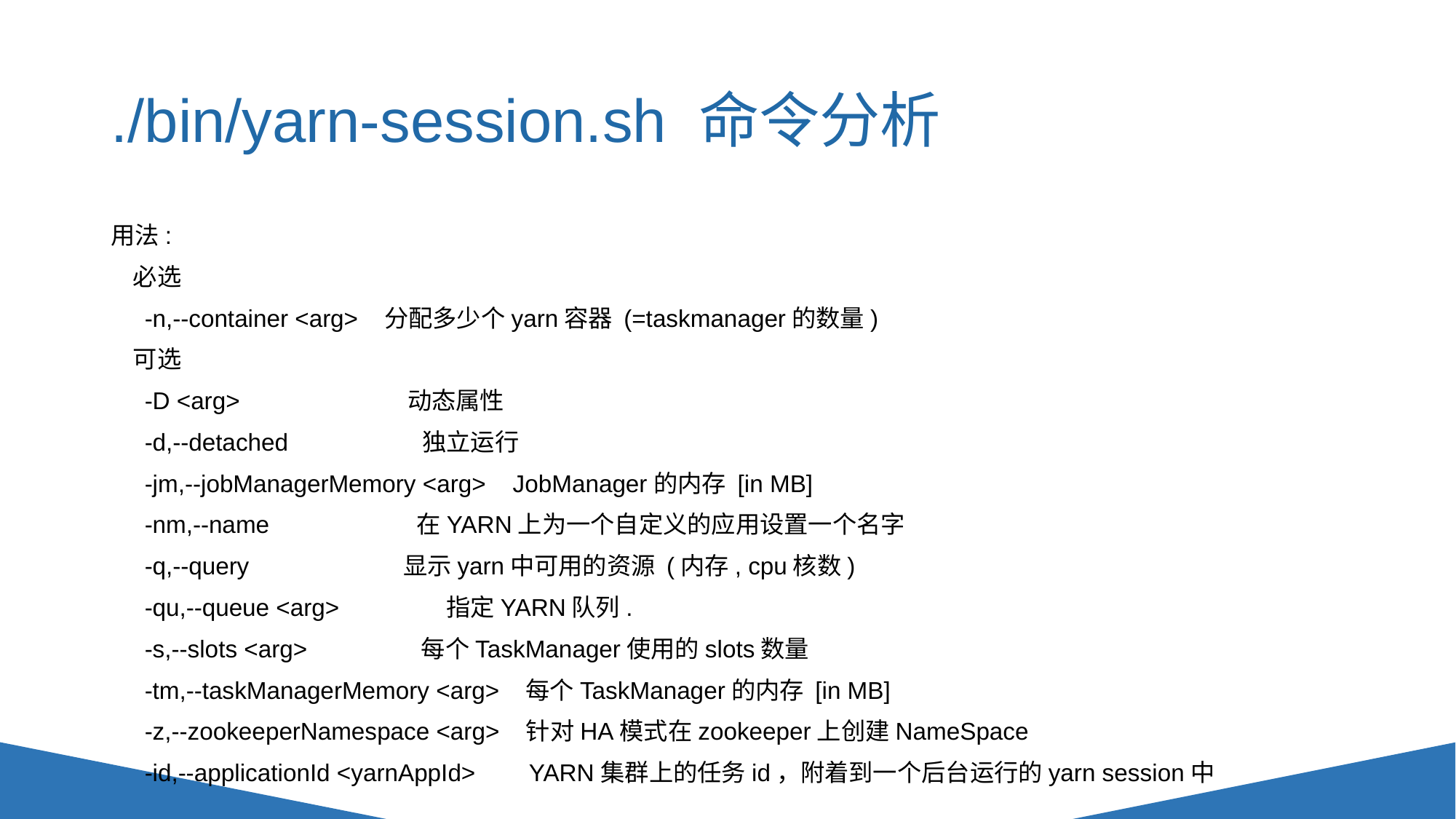

# ./bin/yarn-session.sh 命令分析
用法:
   必选
     -n,--container <arg>   分配多少个yarn容器 (=taskmanager的数量)
   可选
     -D <arg>                        动态属性
     -d,--detached                   独立运行
     -jm,--jobManagerMemory <arg>    JobManager的内存 [in MB]
     -nm,--name                     在YARN上为一个自定义的应用设置一个名字
     -q,--query                      显示yarn中可用的资源 (内存, cpu核数)
     -qu,--queue <arg>               指定YARN队列.
     -s,--slots <arg>                每个TaskManager使用的slots数量
     -tm,--taskManagerMemory <arg>   每个TaskManager的内存 [in MB]
     -z,--zookeeperNamespace <arg>   针对HA模式在zookeeper上创建NameSpace
     -id,--applicationId <yarnAppId>        YARN集群上的任务id，附着到一个后台运行的yarn session中